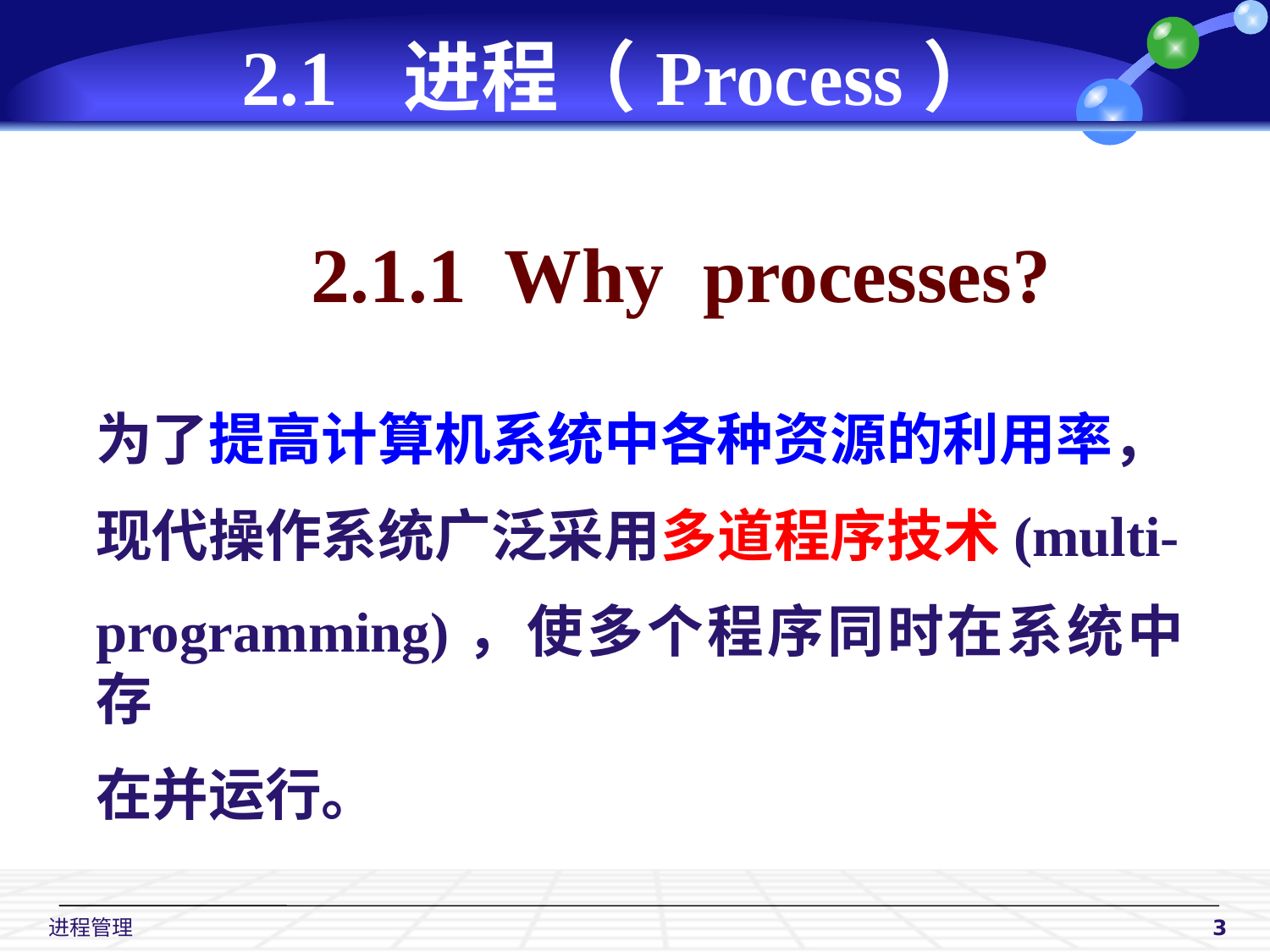

# 2.1 进程（Process）
2.1.1  Why  processes?
为了提高计算机系统中各种资源的利用率，
现代操作系统广泛采用多道程序技术(multi-
programming)，使多个程序同时在系统中存
在并运行。
   进程管理
3